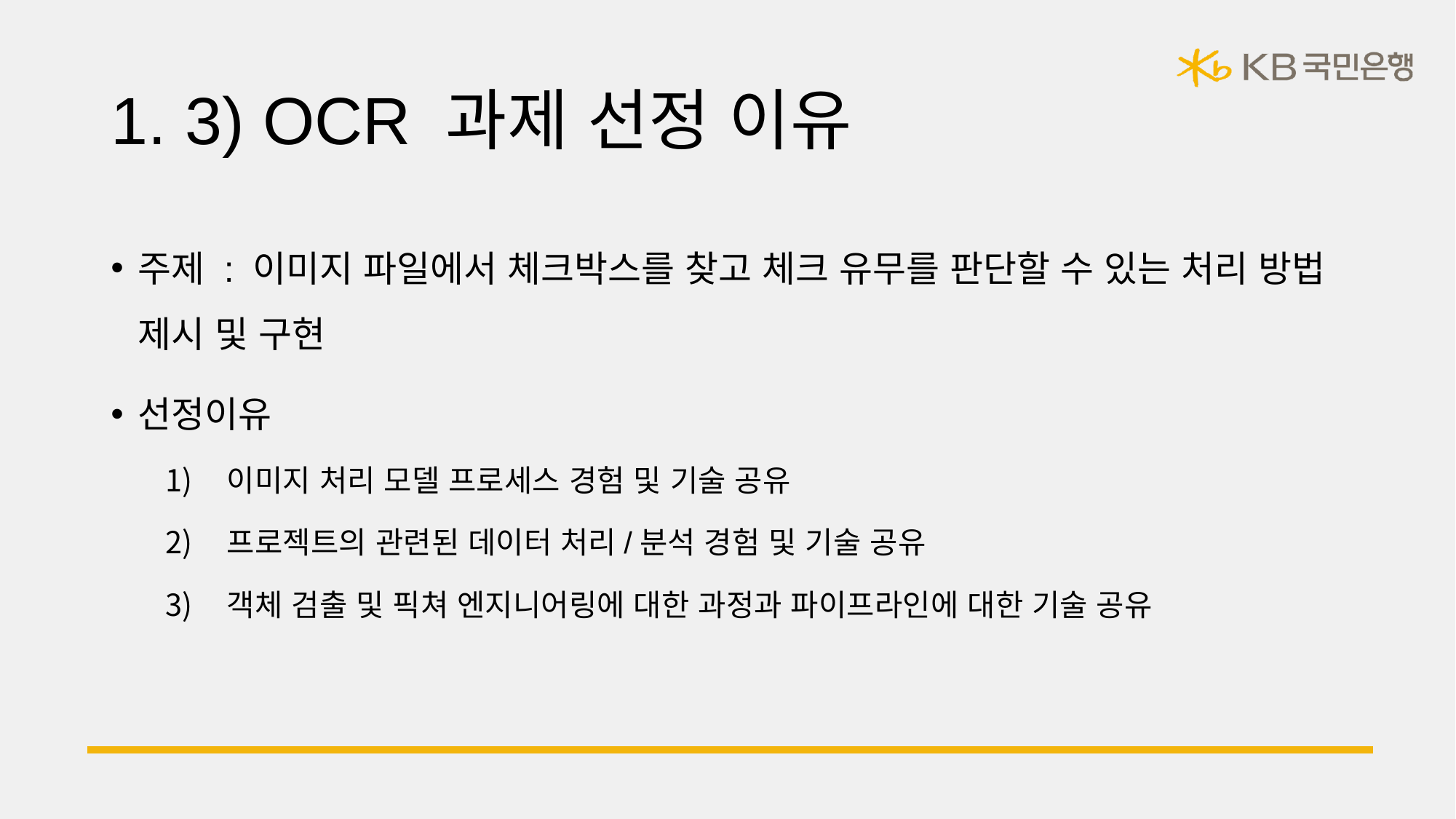

# 1. 3) OCR 과제 선정 이유
주제 : 이미지 파일에서 체크박스를 찾고 체크 유무를 판단할 수 있는 처리 방법 제시 및 구현
선정이유
이미지 처리 모델 프로세스 경험 및 기술 공유
프로젝트의 관련된 데이터 처리/분석 경험 및 기술 공유
객체 검출 및 픽쳐 엔지니어링에 대한 과정과 파이프라인에 대한 기술 공유